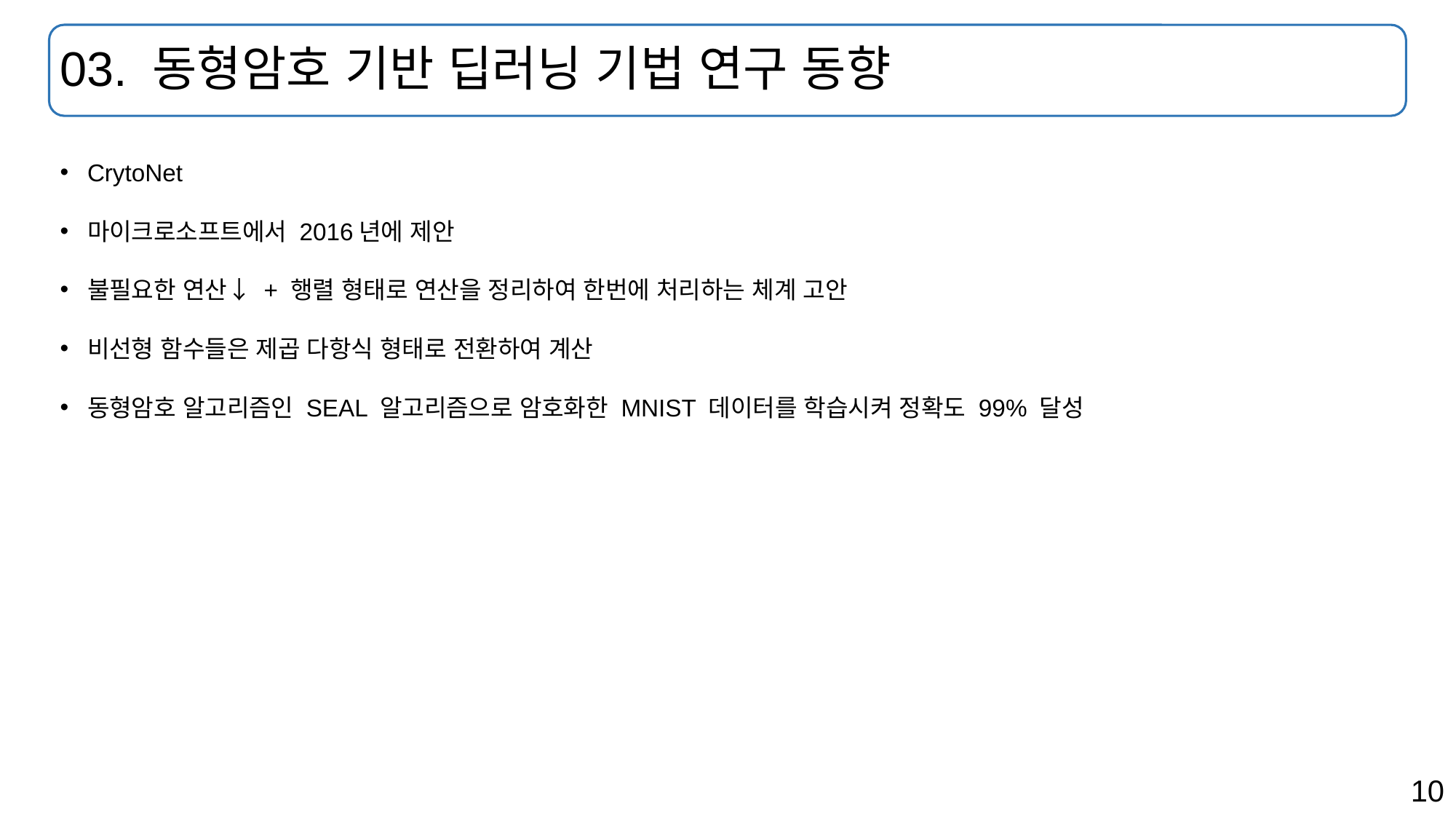

# 03. 동형암호 기반 딥러닝 기법 연구 동향
CrytoNet
마이크로소프트에서 2016년에 제안
불필요한 연산↓ + 행렬 형태로 연산을 정리하여 한번에 처리하는 체계 고안
비선형 함수들은 제곱 다항식 형태로 전환하여 계산
동형암호 알고리즘인 SEAL 알고리즘으로 암호화한 MNIST 데이터를 학습시켜 정확도 99% 달성